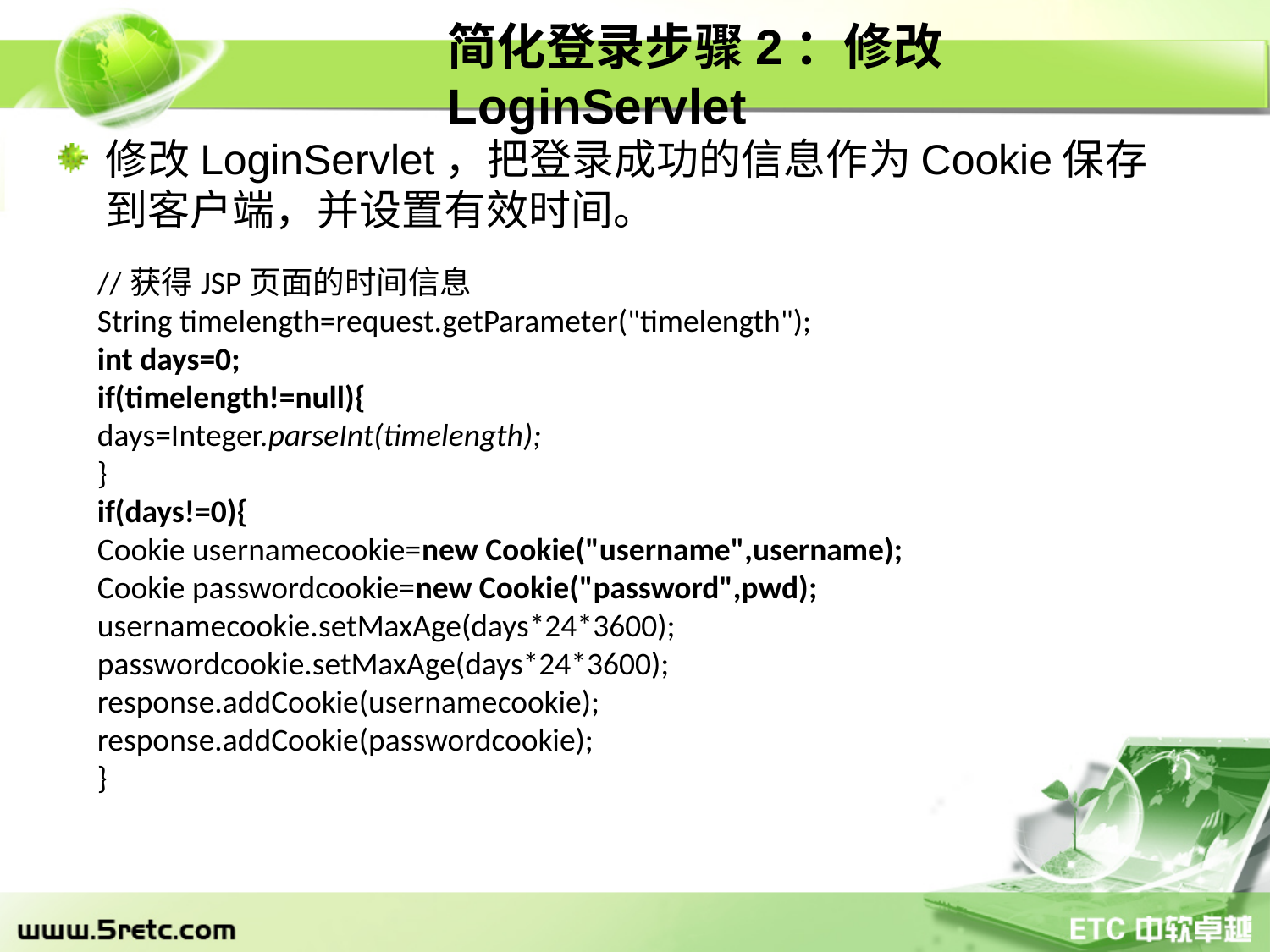

# 简化登录步骤2：修改LoginServlet
修改LoginServlet，把登录成功的信息作为Cookie保存到客户端，并设置有效时间。
//获得JSP页面的时间信息
String timelength=request.getParameter("timelength");
int days=0;
if(timelength!=null){
days=Integer.parseInt(timelength);
}
if(days!=0){
Cookie usernamecookie=new Cookie("username",username);
Cookie passwordcookie=new Cookie("password",pwd);
usernamecookie.setMaxAge(days*24*3600);
passwordcookie.setMaxAge(days*24*3600);
response.addCookie(usernamecookie);
response.addCookie(passwordcookie);
}